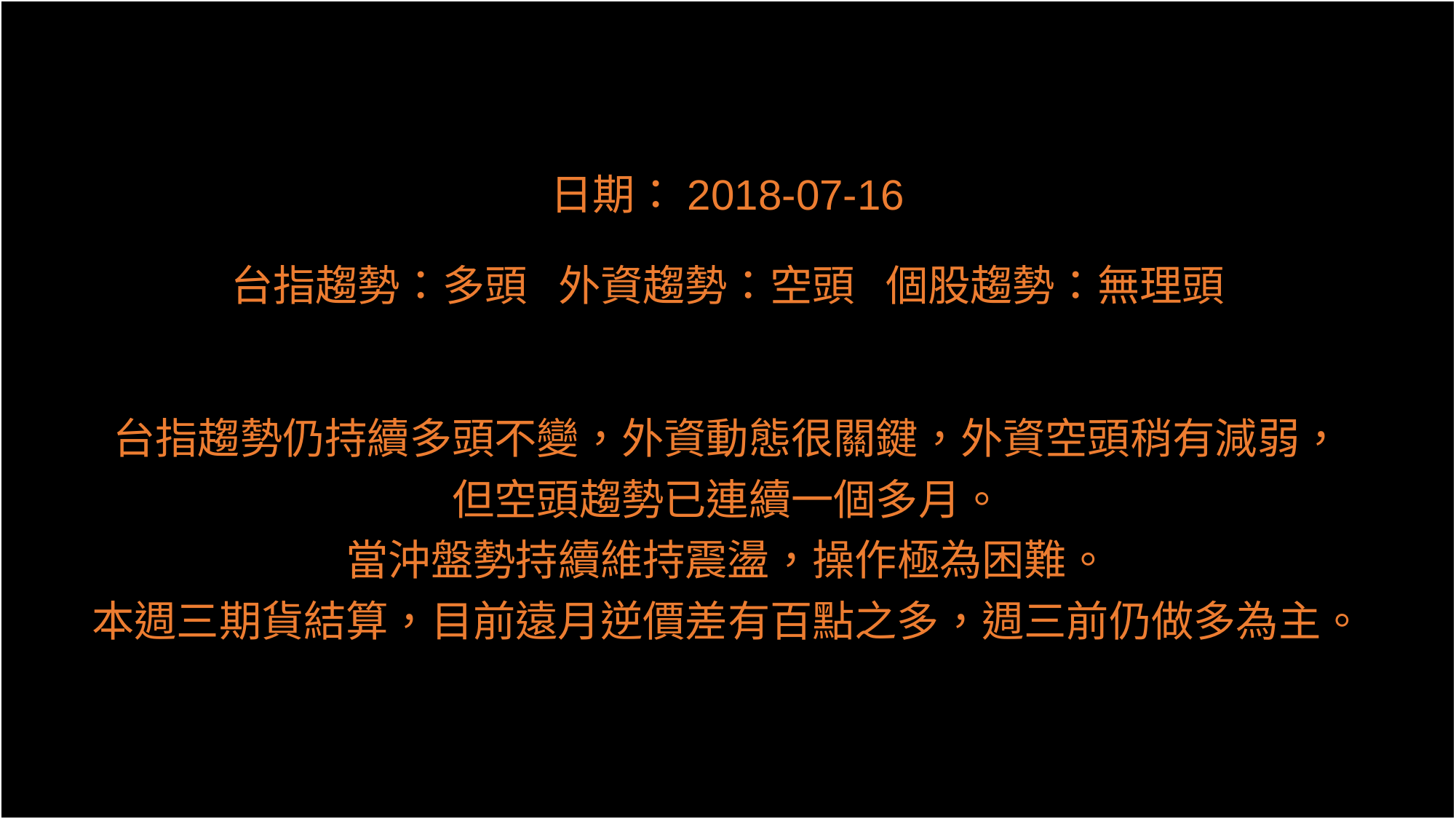

日期：2018-07-16
台指趨勢：多頭	外資趨勢：空頭	個股趨勢：無理頭
台指趨勢仍持續多頭不變，外資動態很關鍵，外資空頭稍有減弱，
但空頭趨勢已連續一個多月。
當沖盤勢持續維持震盪，操作極為困難。
本週三期貨結算，目前遠月逆價差有百點之多，週三前仍做多為主。